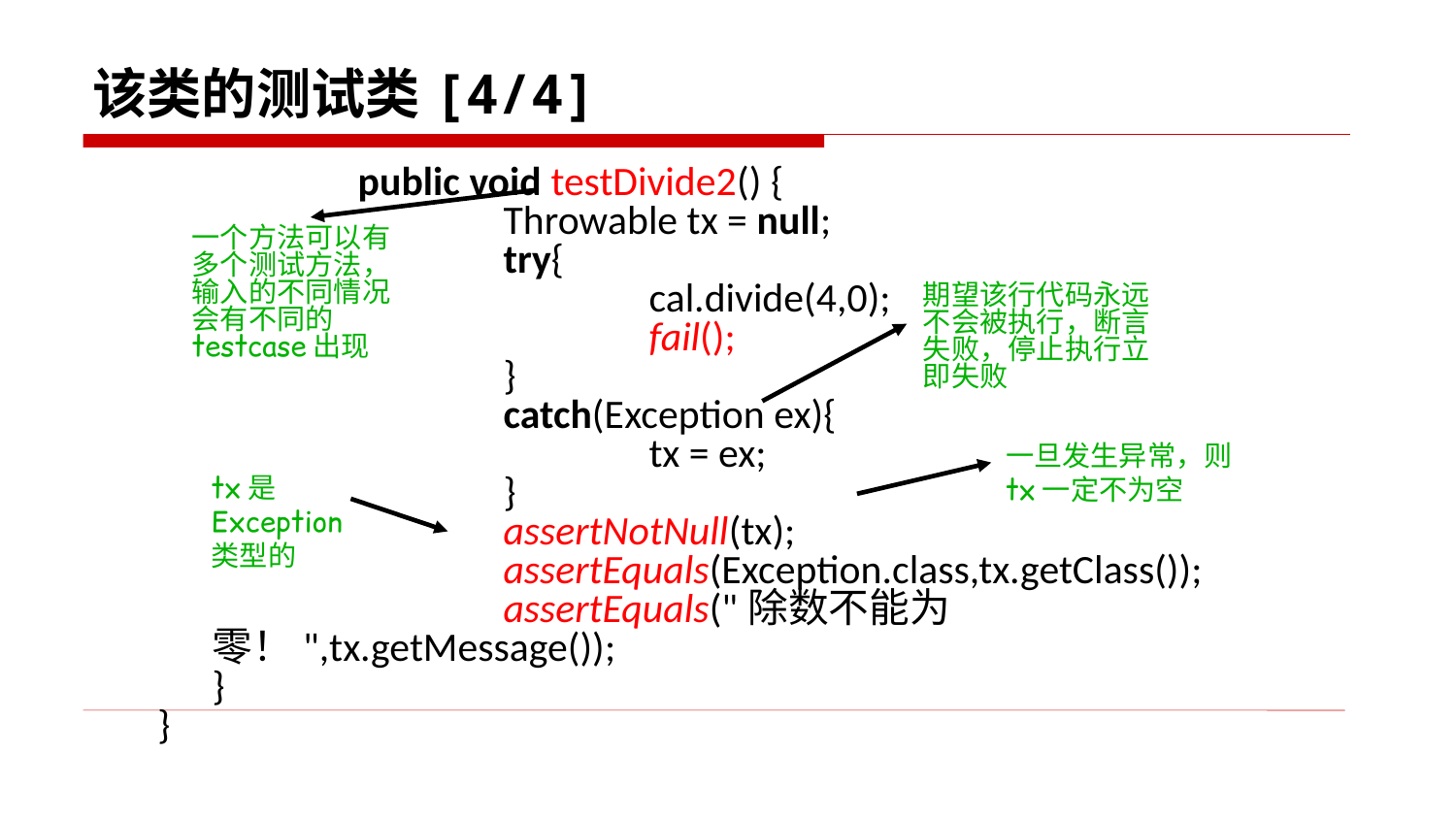

# 该类的测试类[4/4]
		public void testDivide2() {
			Throwable tx = null;
			try{
				cal.divide(4,0); 						fail();
			}
			catch(Exception ex){
				tx = ex;
			}
			assertNotNull(tx);
			assertEquals(Exception.class,tx.getClass());
			assertEquals("除数不能为零！",tx.getMessage());
	}
}

一个方法可以有多个测试方法，输入的不同情况会有不同的testcase出现
期望该行代码永远不会被执行，断言失败，停止执行立即失败

一旦发生异常，则tx一定不为空

tx是Exception类型的